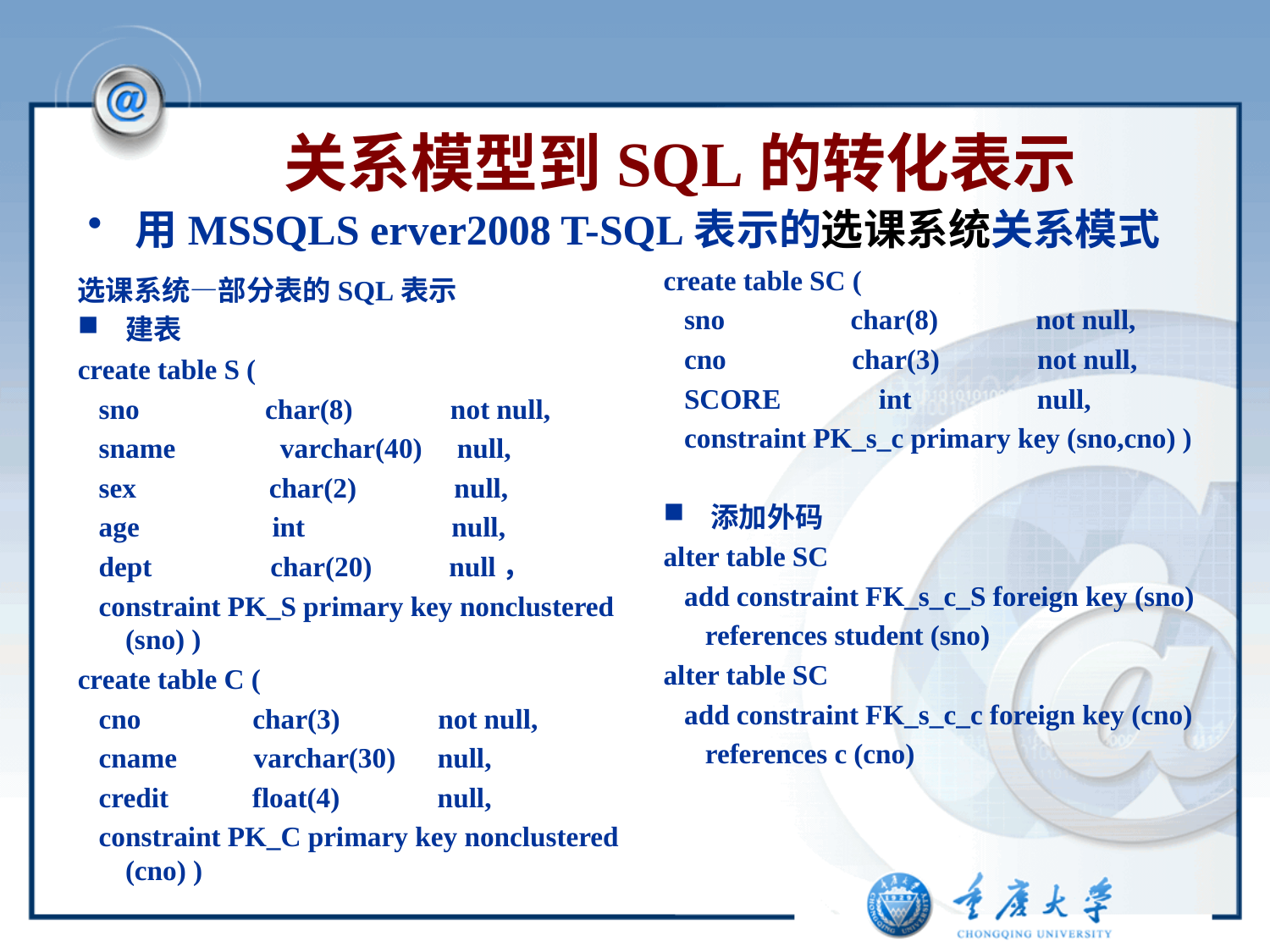

# 关系模型到SQL的转化表示
用MSSQLS erver2008 T-SQL表示的选课系统关系模式
create table SC (
   sno                  char(8)              not null,
   cno                  char(3)              not null,
   SCORE              int                  null,
   constraint PK_s_c primary key (sno,cno) )

添加外码
alter table SC
   add constraint FK_s_c_S foreign key (sno)
      references student (sno)
alter table SC
   add constraint FK_s_c_c foreign key (cno)
      references c (cno)

选课系统—部分表的SQL表示
建表
create table S (
   sno                  char(8)              not null,
   sname               varchar(40)     null,
   sex                   char(2)              null,
   age                   int                     null,
   dept                 char(20)           null，
   constraint PK_S primary key nonclustered (sno) )
create table C (
   cno                char(3)              not null,
   cname           varchar(30)      null,
   credit            float(4)              null,
   constraint PK_C primary key nonclustered (cno) )